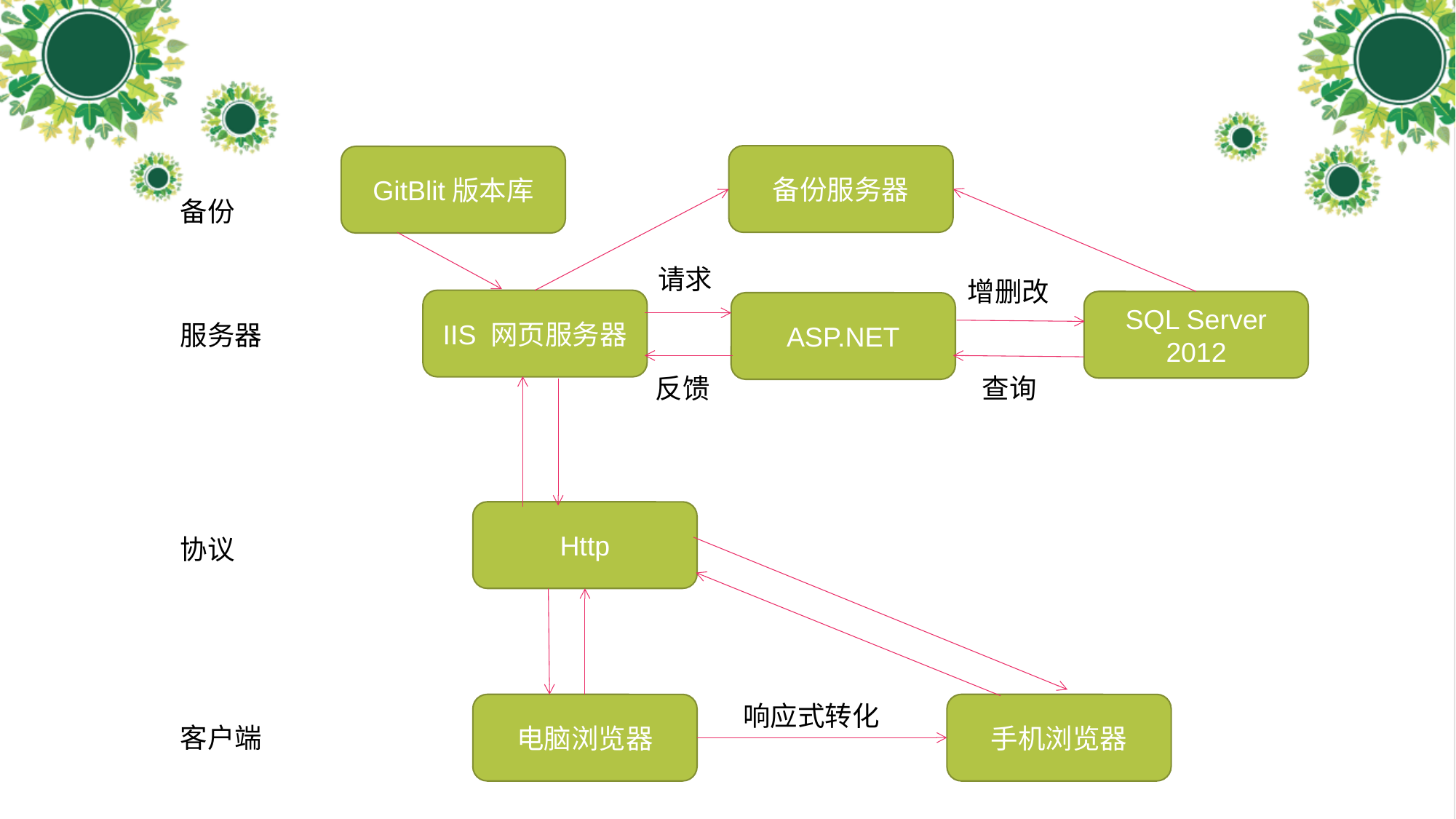

备份服务器
GitBlit版本库
备份
请求
增删改
SQL Server 2012
服务器
反馈
查询
协议
响应式转化
电脑浏览器
手机浏览器
客户端
IIS 网页服务器
ASP.NET
Http